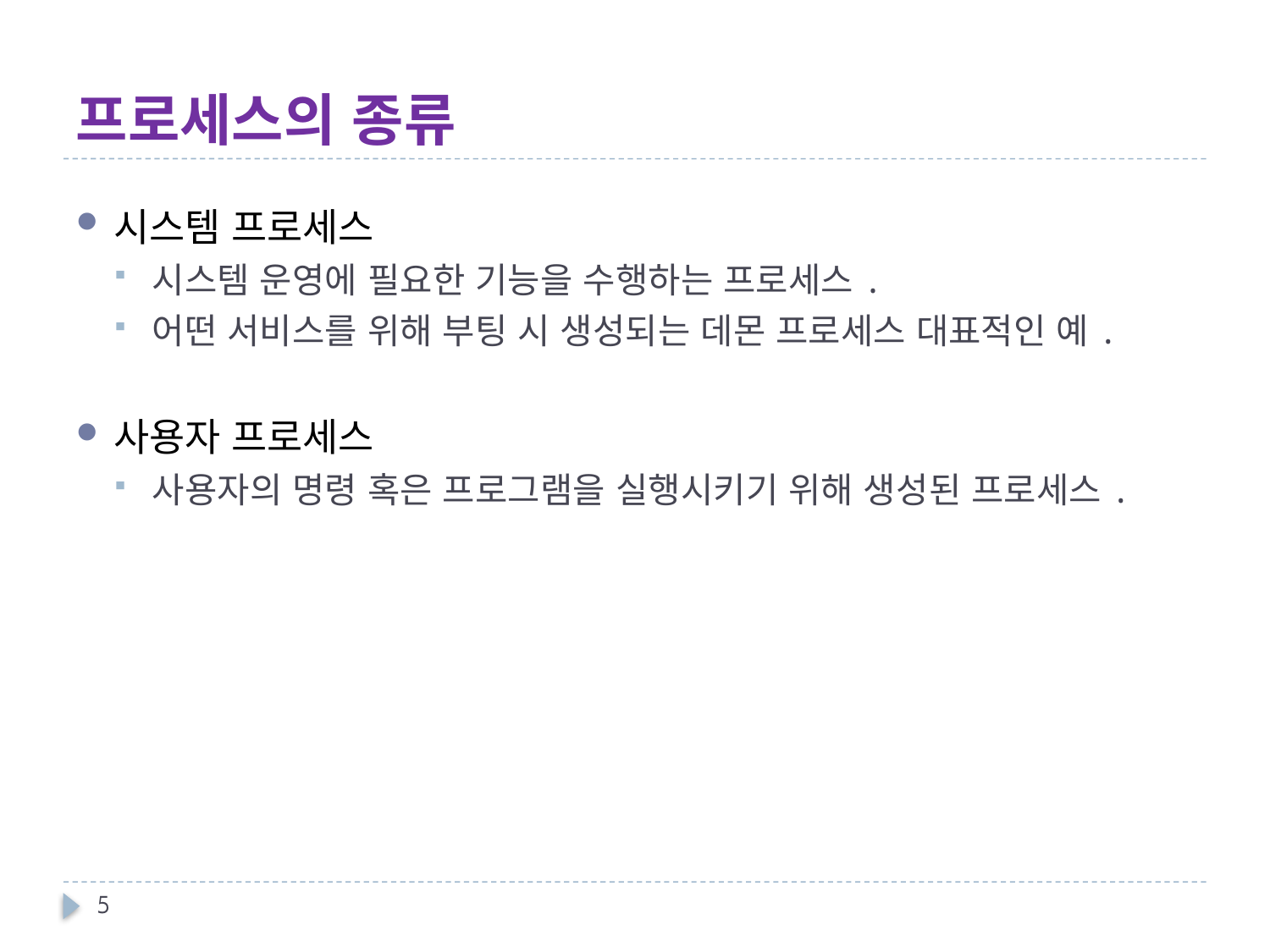

# 프로세스의 종류
시스템 프로세스
시스템 운영에 필요한 기능을 수행하는 프로세스.
어떤 서비스를 위해 부팅 시 생성되는 데몬 프로세스 대표적인 예.

사용자 프로세스
사용자의 명령 혹은 프로그램을 실행시키기 위해 생성된 프로세스.

5